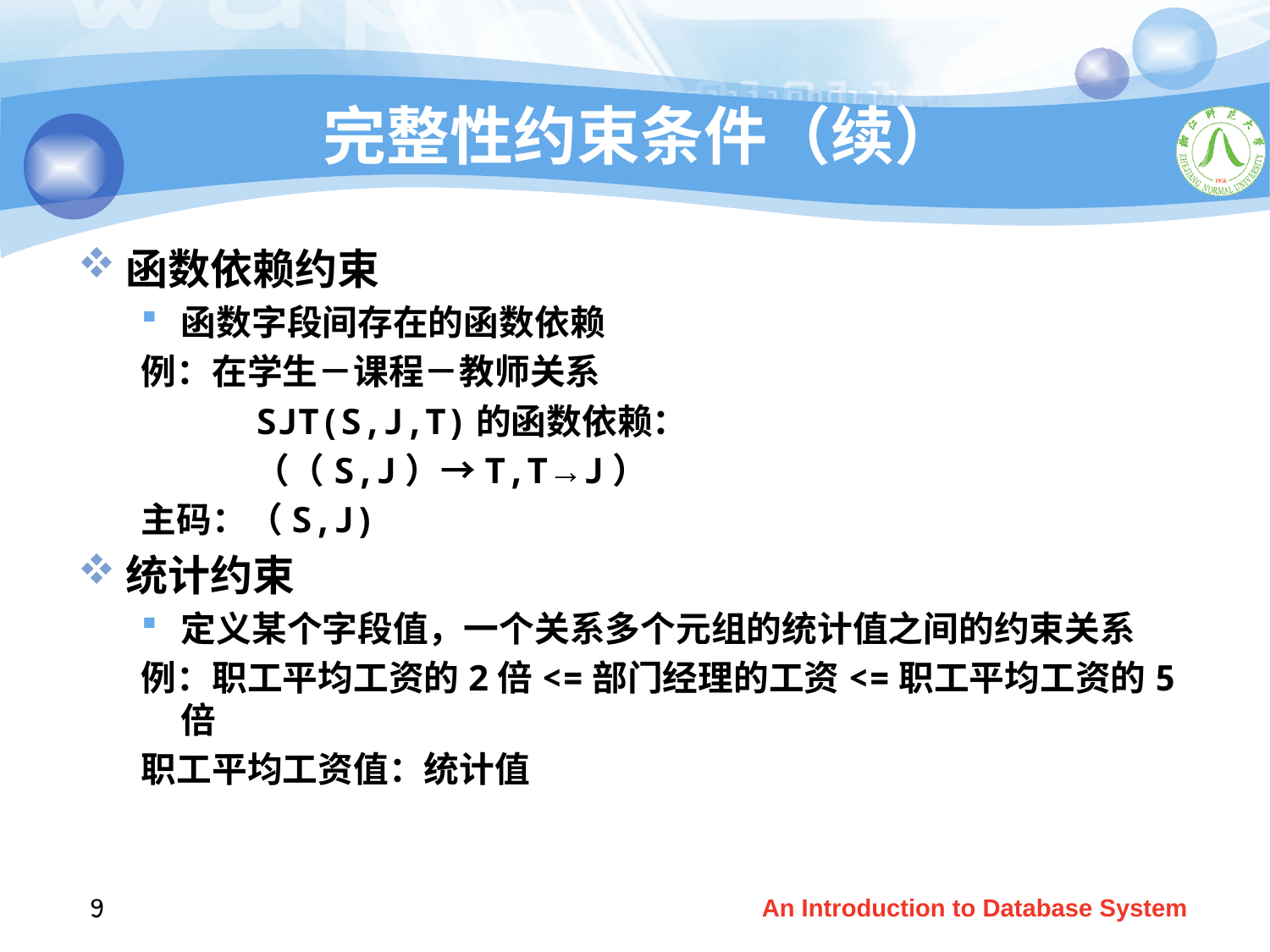

# 完整性约束条件（续）
函数依赖约束
函数字段间存在的函数依赖
例：在学生－课程－教师关系
　　　SJT(S,J,T)的函数依赖：
             （（S,J）→T,T→J）
主码：（S,J)
统计约束
定义某个字段值，一个关系多个元组的统计值之间的约束关系
例：职工平均工资的2倍<=部门经理的工资<=职工平均工资的5倍
职工平均工资值：统计值
9
An Introduction to Database System